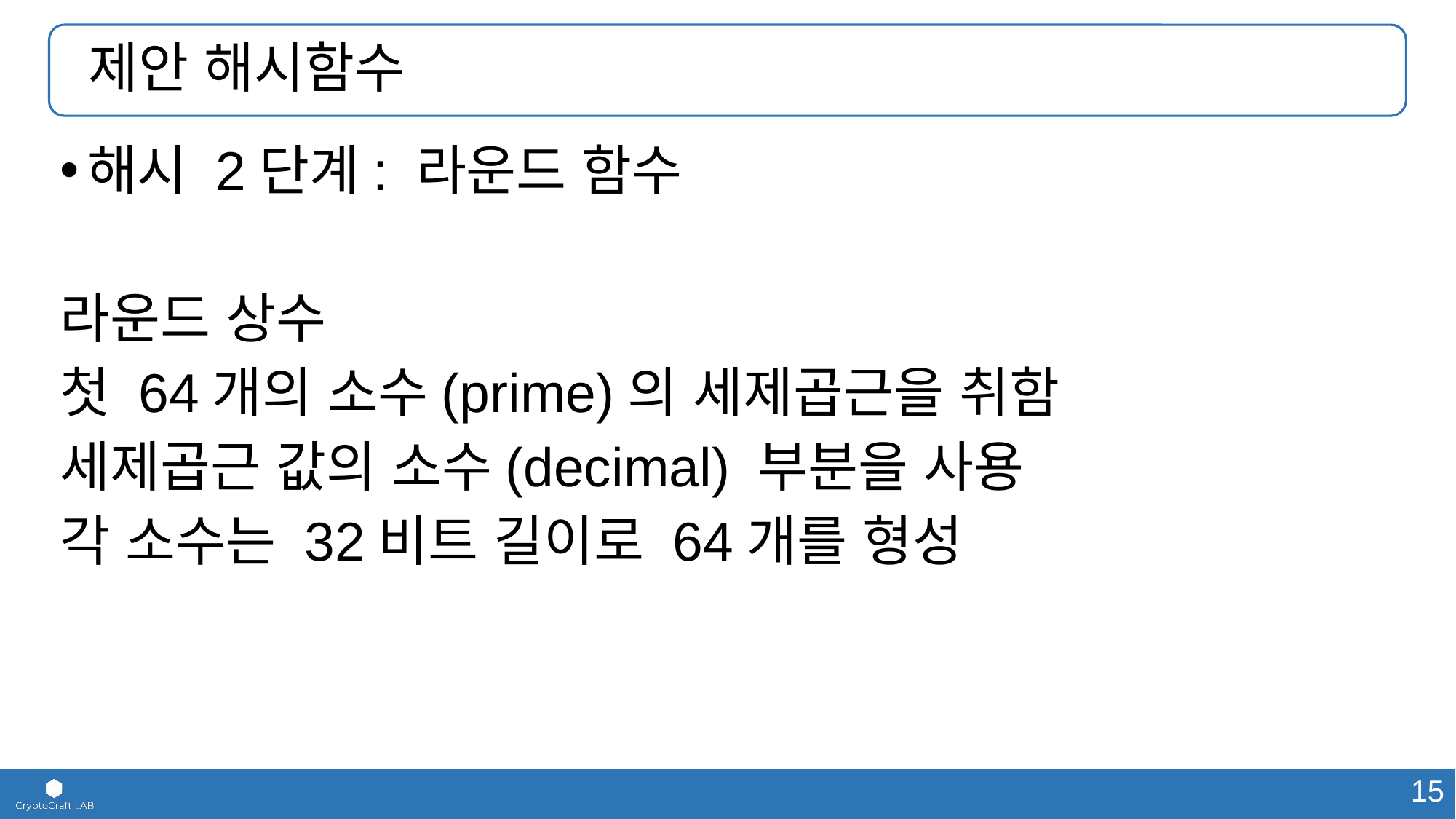

# 제안 해시함수
해시 2단계: 라운드 함수

라운드 상수
첫 64개의 소수(prime)의 세제곱근을 취함
세제곱근 값의 소수(decimal) 부분을 사용
각 소수는 32비트 길이로 64개를 형성